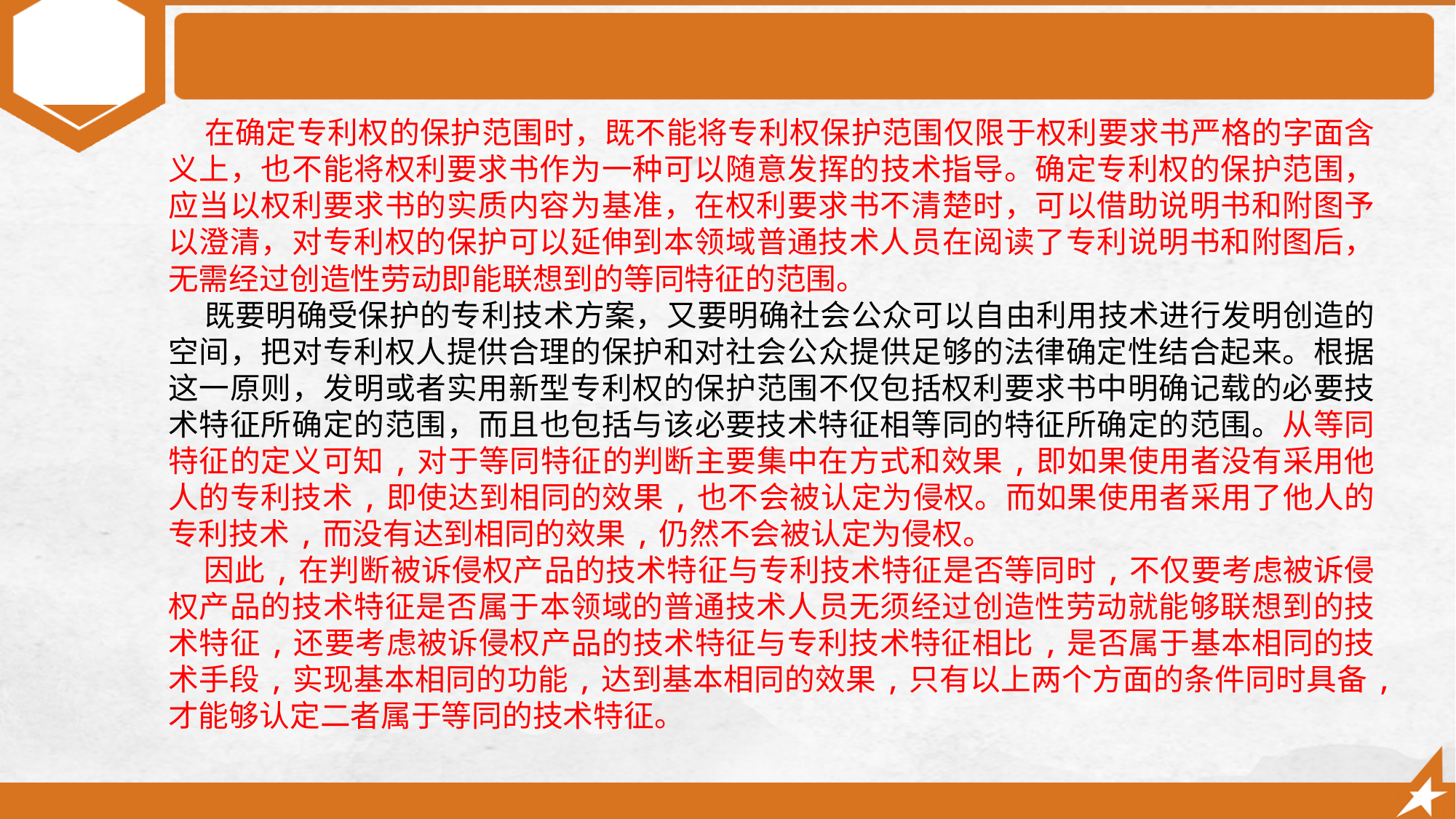

在确定专利权的保护范围时，既不能将专利权保护范围仅限于权利要求书严格的字面含义上，也不能将权利要求书作为一种可以随意发挥的技术指导。确定专利权的保护范围，应当以权利要求书的实质内容为基准，在权利要求书不清楚时，可以借助说明书和附图予以澄清，对专利权的保护可以延伸到本领域普通技术人员在阅读了专利说明书和附图后，无需经过创造性劳动即能联想到的等同特征的范围。
    既要明确受保护的专利技术方案，又要明确社会公众可以自由利用技术进行发明创造的空间，把对专利权人提供合理的保护和对社会公众提供足够的法律确定性结合起来。根据这一原则，发明或者实用新型专利权的保护范围不仅包括权利要求书中明确记载的必要技术特征所确定的范围，而且也包括与该必要技术特征相等同的特征所确定的范围。从等同特征的定义可知,对于等同特征的判断主要集中在方式和效果,即如果使用者没有采用他人的专利技术,即使达到相同的效果,也不会被认定为侵权。而如果使用者采用了他人的专利技术,而没有达到相同的效果,仍然不会被认定为侵权。
    因此,在判断被诉侵权产品的技术特征与专利技术特征是否等同时,不仅要考虑被诉侵权产品的技术特征是否属于本领域的普通技术人员无须经过创造性劳动就能够联想到的技术特征,还要考虑被诉侵权产品的技术特征与专利技术特征相比,是否属于基本相同的技术手段,实现基本相同的功能,达到基本相同的效果,只有以上两个方面的条件同时具备,才能够认定二者属于等同的技术特征。